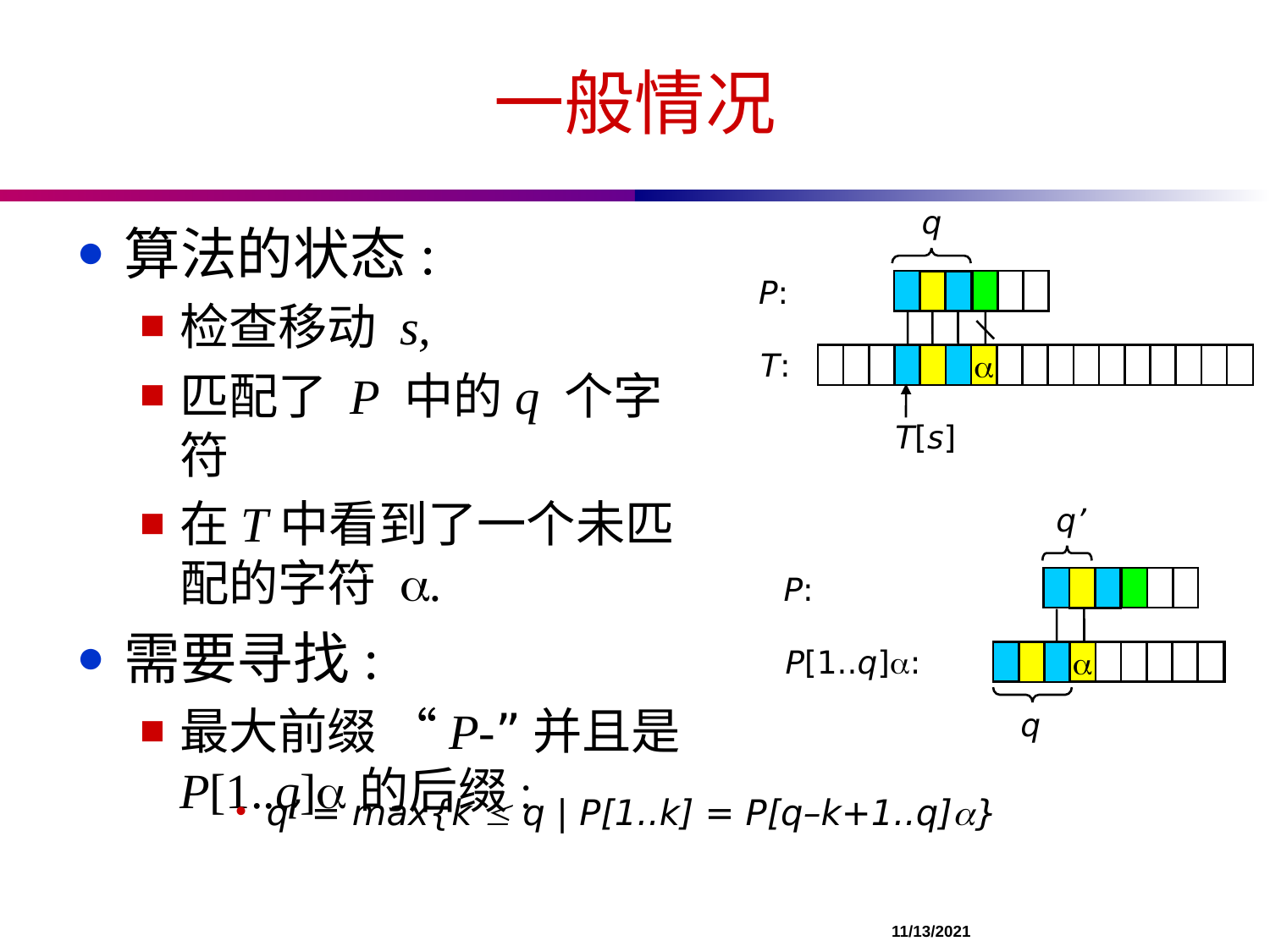

# 一般情况
q
算法的状态:
检查移动 s,
匹配了 P 中的q 个字符
在T中看到了一个未匹配的字符 α.
需要寻找:
最大前缀 “P-”并且是 P[1..q]α的后缀:

P:

T:

α

T[s]
q’

P:

P[1..q]α:

α

q
q’ = max{k ≤ q | P[1..k] = P[q–k+1..q]α}
		 				            11/13/2021